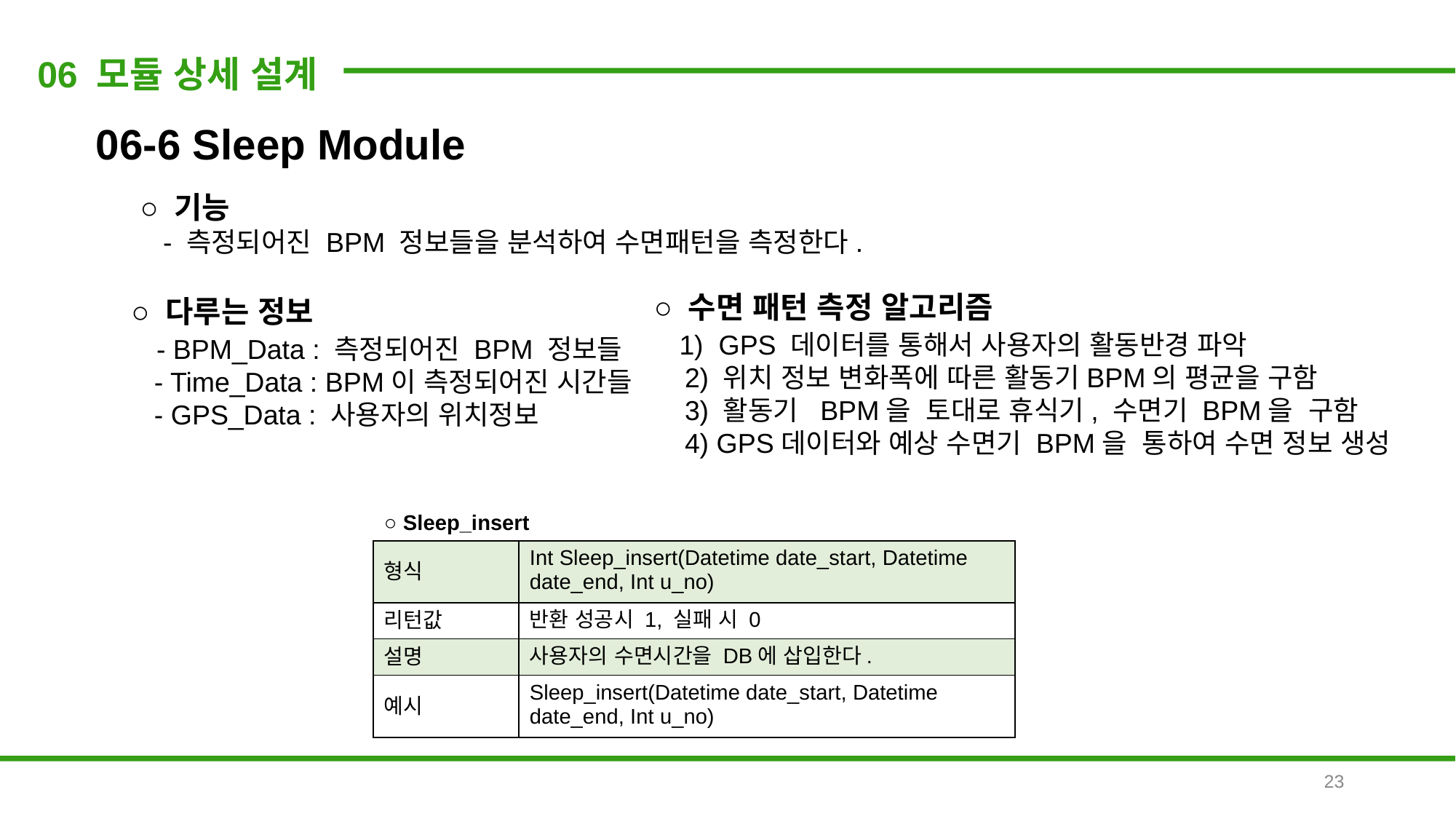

06 모듈 상세 설계

06-6 Sleep Module
○ 기능
   - 측정되어진 BPM 정보들을 분석하여 수면패턴을 측정한다.
○ 수면 패턴 측정 알고리즘
   1)  GPS 데이터를 통해서 사용자의 활동반경 파악
    2) 위치 정보 변화폭에 따른 활동기BPM의 평균을 구함
    3) 활동기  BPM을  토대로 휴식기, 수면기 BPM을  구함
    4) GPS데이터와 예상 수면기 BPM을  통하여 수면 정보 생성
○ 다루는 정보
   - BPM_Data : 측정되어진 BPM 정보들
   - Time_Data : BPM이 측정되어진 시간들
   - GPS_Data : 사용자의 위치정보
| ○ Sleep\_insert |  |
| --- | --- |
| 형식 | Int Sleep\_insert(Datetime date\_start, Datetime date\_end, Int u\_no) |
| 리턴값 | 반환 성공시 1, 실패 시 0 |
| 설명 | 사용자의 수면시간을 DB에 삽입한다. |
| 예시 | Sleep\_insert(Datetime date\_start, Datetime date\_end, Int u\_no) |

23